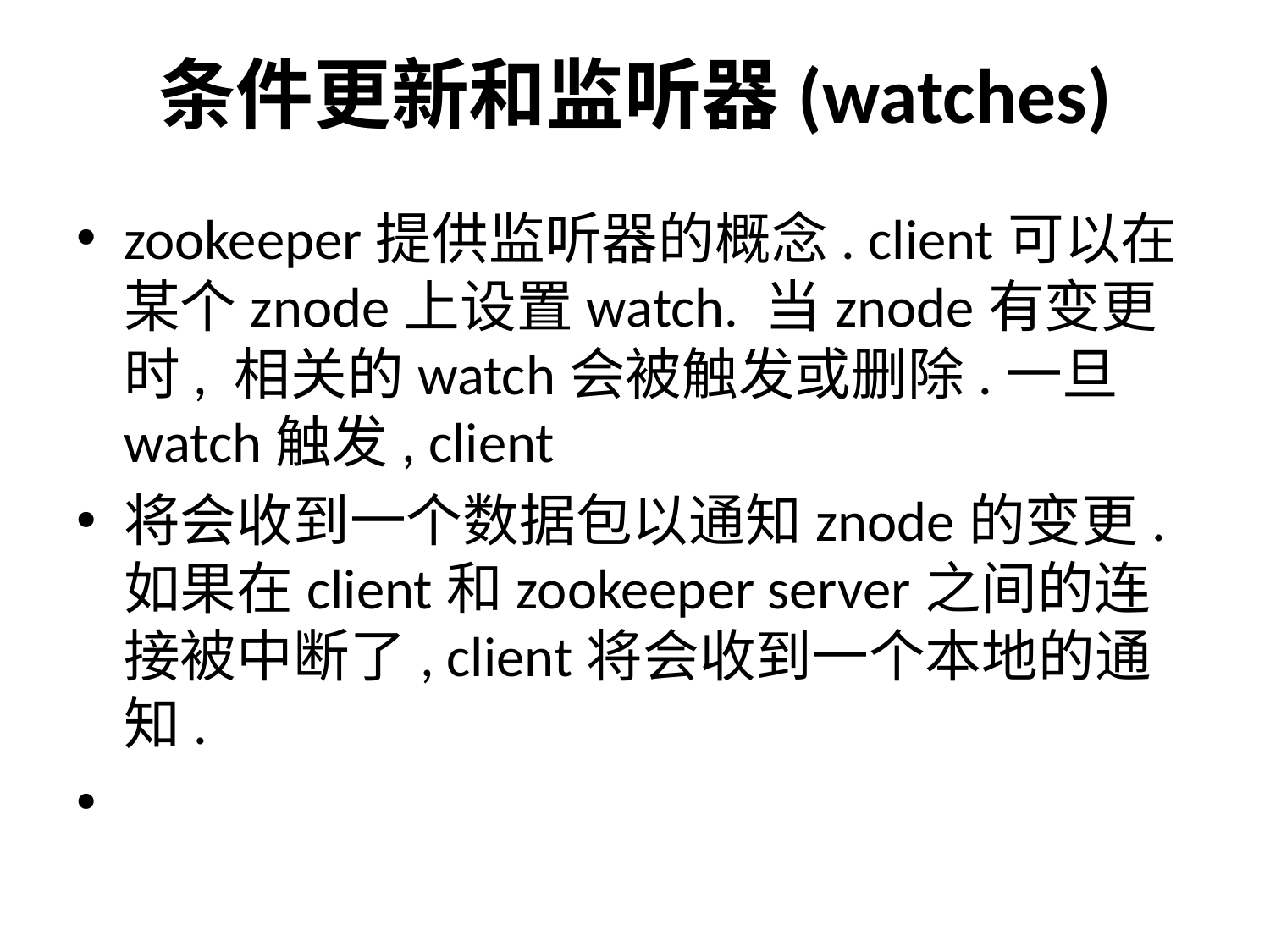

# 条件更新和监听器(watches)
zookeeper提供监听器的概念. client可以在某个znode上设置watch. 当znode有变更时, 相关的watch会被触发或删除.一旦watch触发, client
将会收到一个数据包以通知znode的变更.如果在client和zookeeper server之间的连接被中断了, client将会收到一个本地的通知.